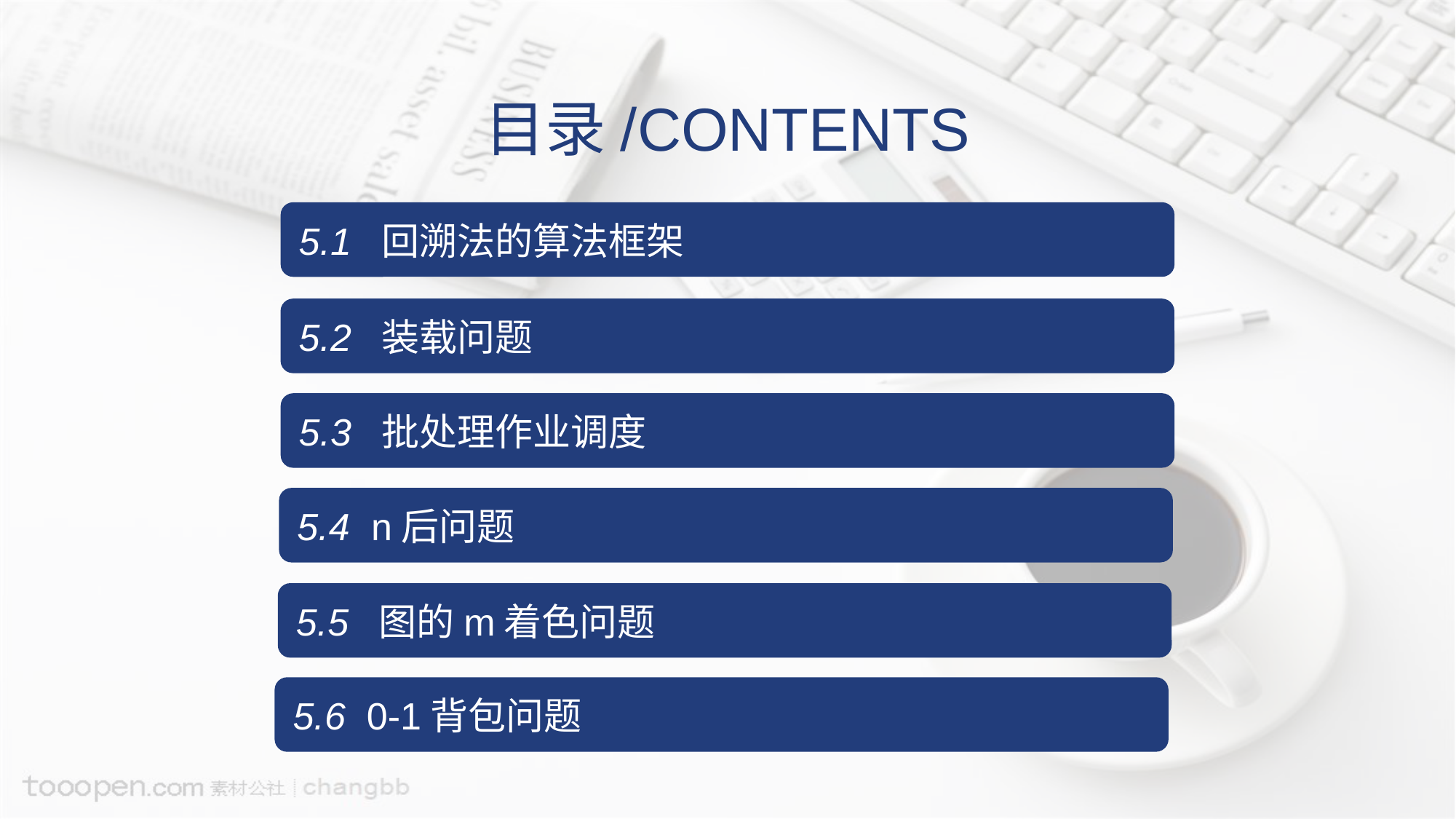

5.1  回溯法的算法框架
5.2  装载问题
5.3  批处理作业调度
5.4  n后问题
5.5  图的m着色问题
5.6  0-1背包问题